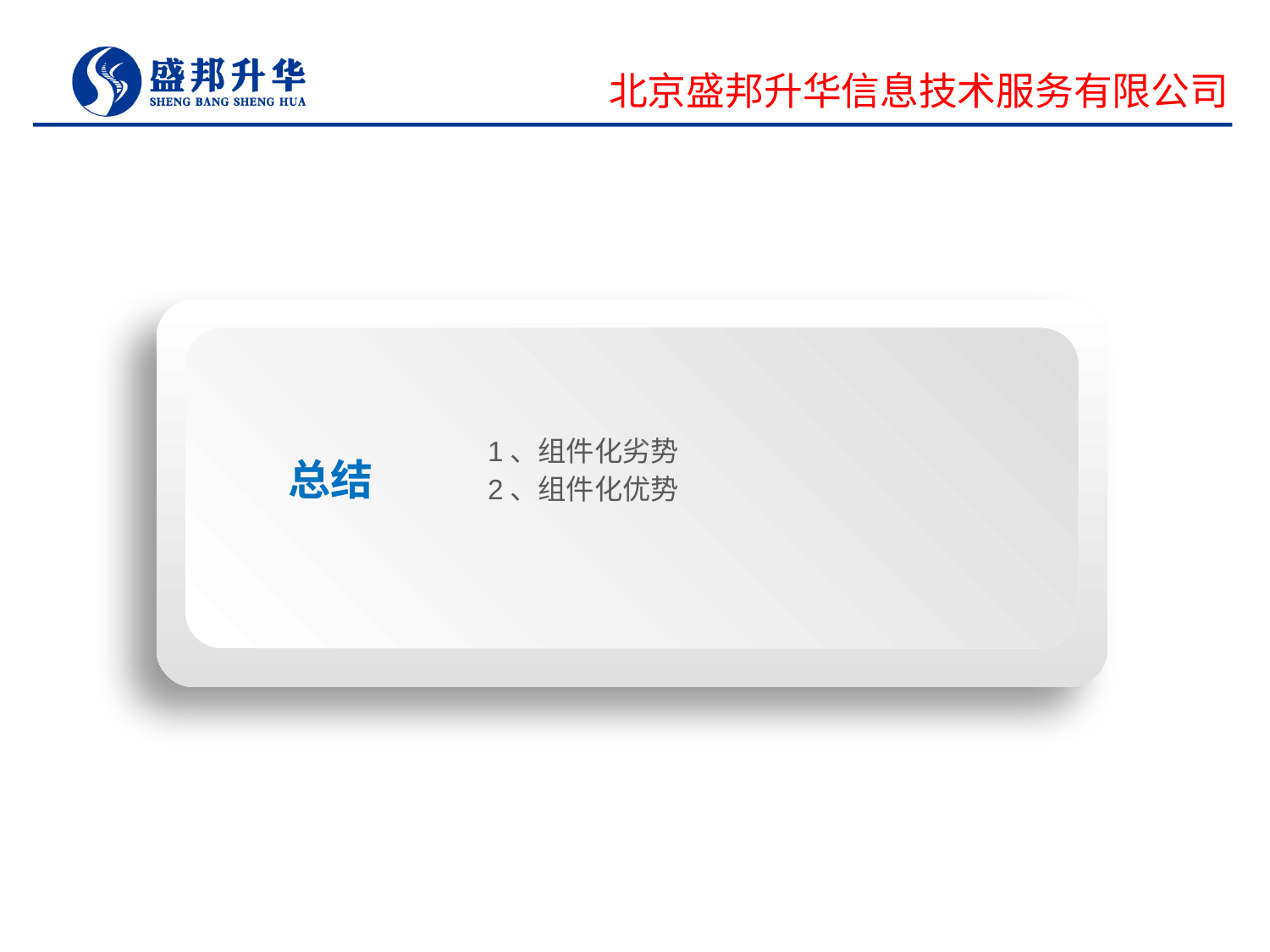

北京盛邦升华信息技术服务有限公司
示例代码

总结
1、组件化劣势
2、组件化优势